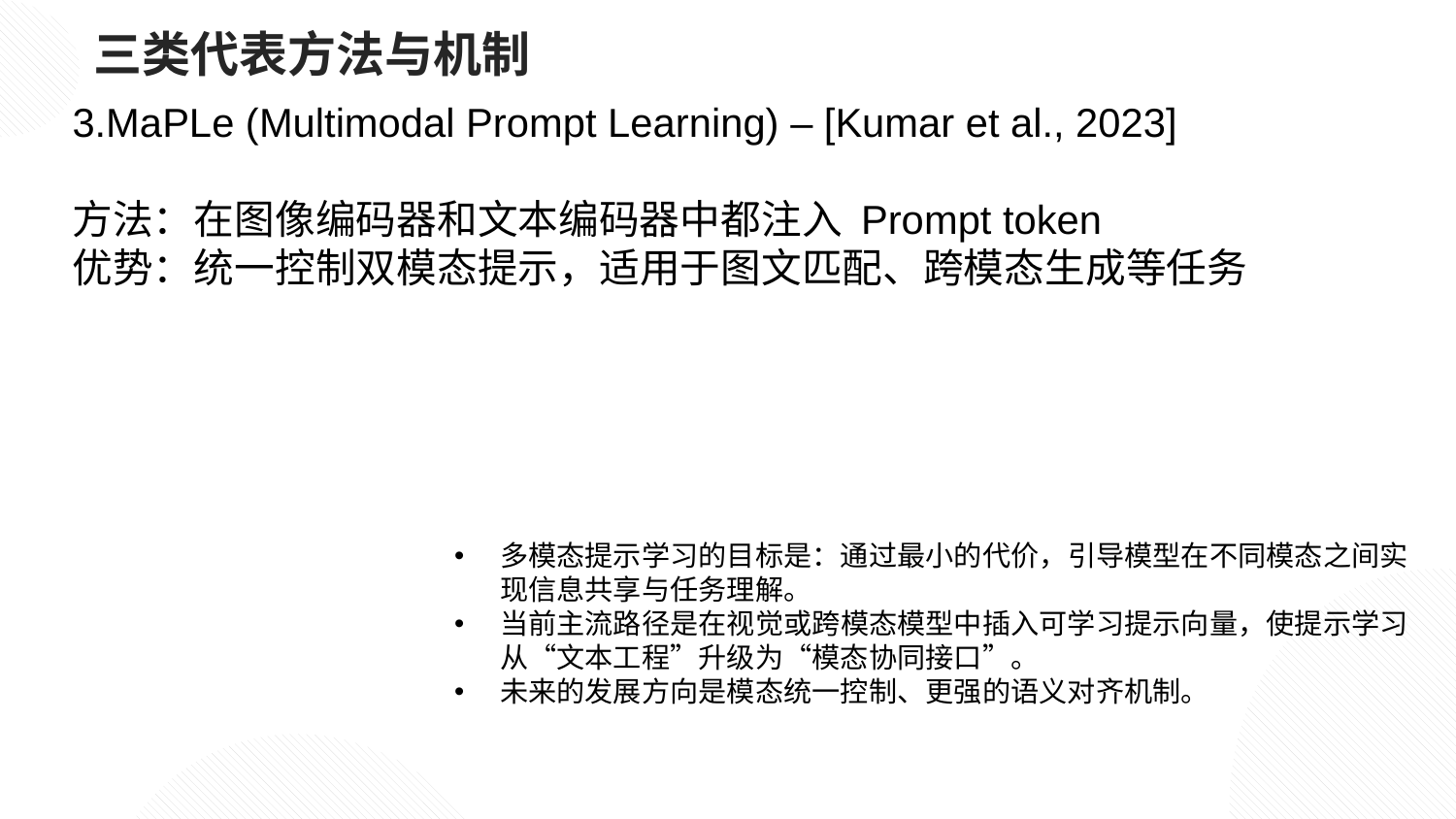

三类代表方法与机制
3.MaPLe (Multimodal Prompt Learning) – [Kumar et al., 2023]

方法：在图像编码器和文本编码器中都注入 Prompt token
优势：统一控制双模态提示，适用于图文匹配、跨模态生成等任务
多模态提示学习的目标是：通过最小的代价，引导模型在不同模态之间实现信息共享与任务理解。
当前主流路径是在视觉或跨模态模型中插入可学习提示向量，使提示学习从“文本工程”升级为“模态协同接口”。
未来的发展方向是模态统一控制、更强的语义对齐机制。